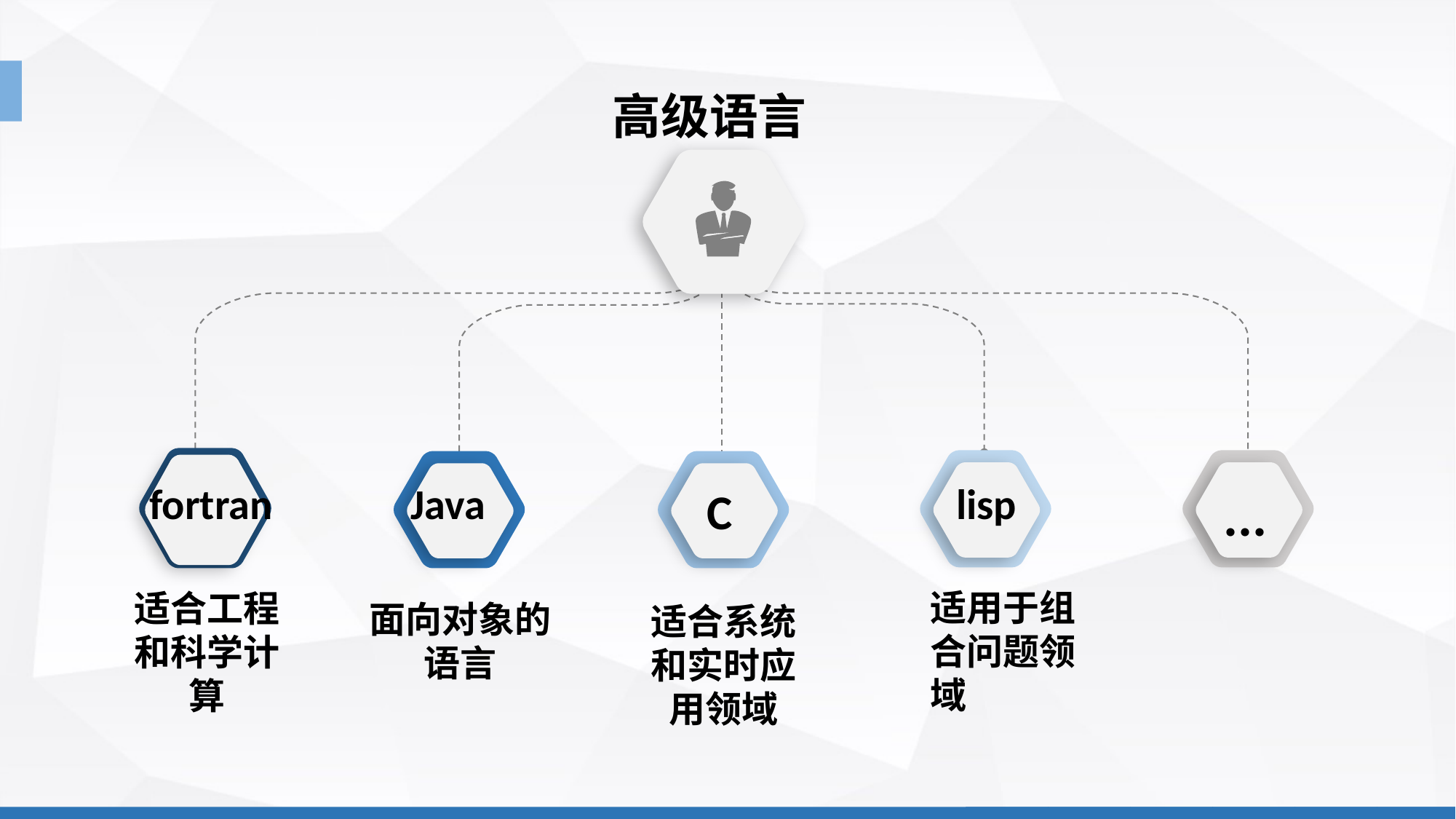

高级语言

fortran
Java
lisp

C
...
适用于组合问题领域

面向对象的语言
适合系统和实时应用领域
适合工程和科学计算